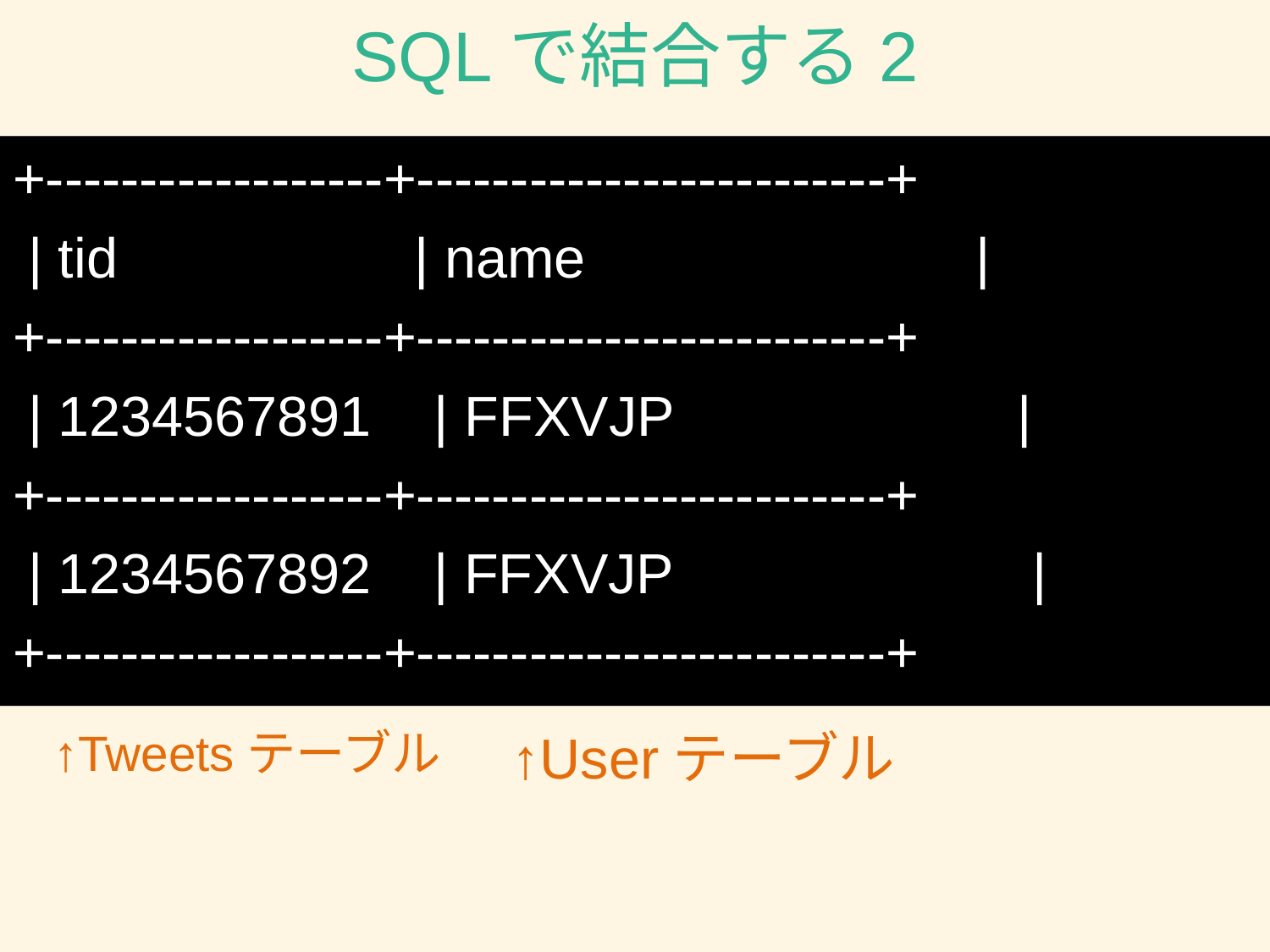

# SQLで結合する2

+------------------+-------------------------+
 | tid                   | name                         |
+------------------+-------------------------+
 | 1234567891    | FFXVJP                      |
+------------------+-------------------------+
 | 1234567892    | FFXVJP                       |
+------------------+-------------------------+

↑Tweetsテーブル
↑Userテーブル